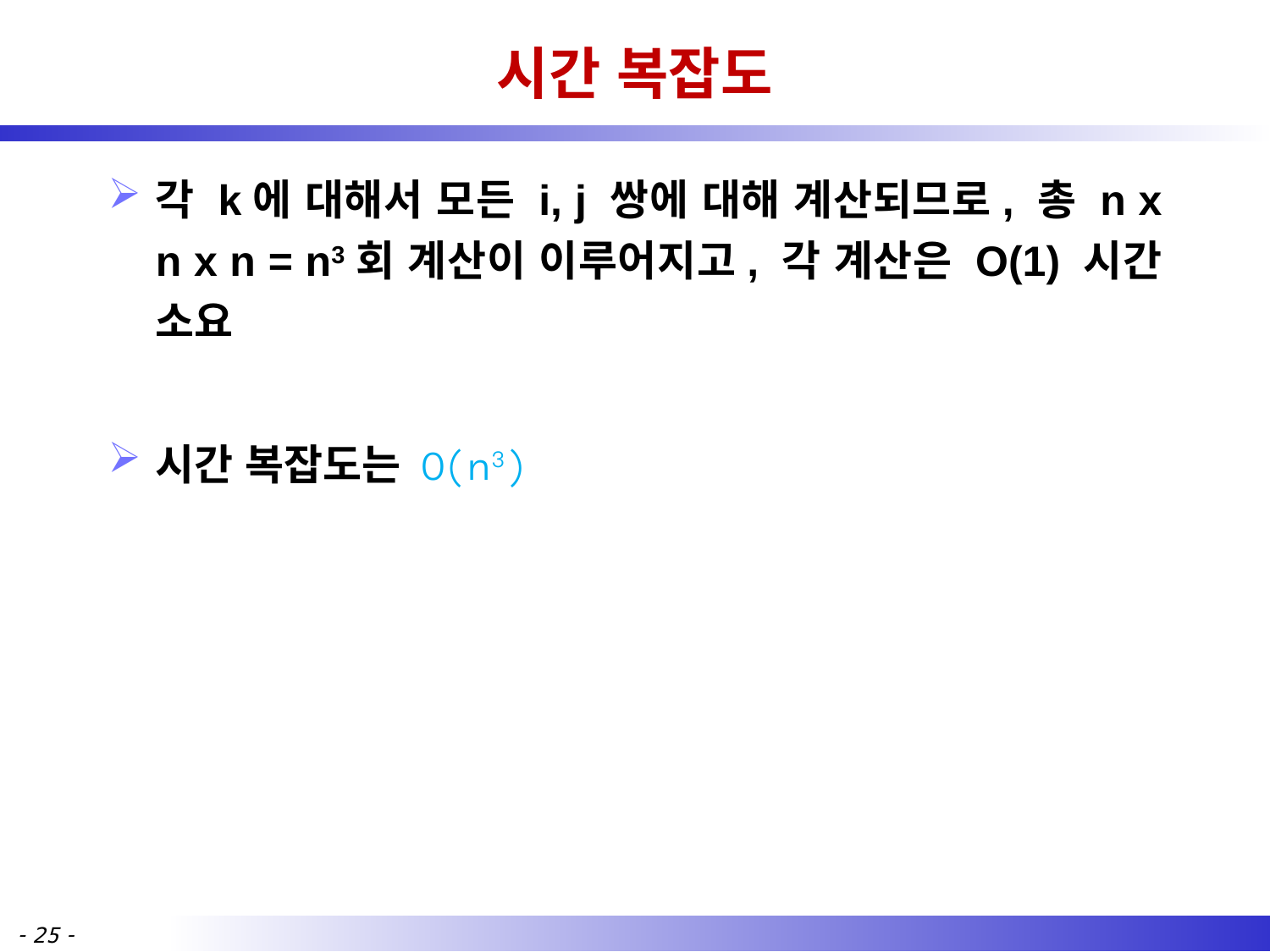

# 시간 복잡도
각 k에 대해서 모든 i, j 쌍에 대해 계산되므로, 총 n x n x n = n3회 계산이 이루어지고, 각 계산은 O(1) 시간 소요

시간 복잡도는 O(n3)
- 25 -